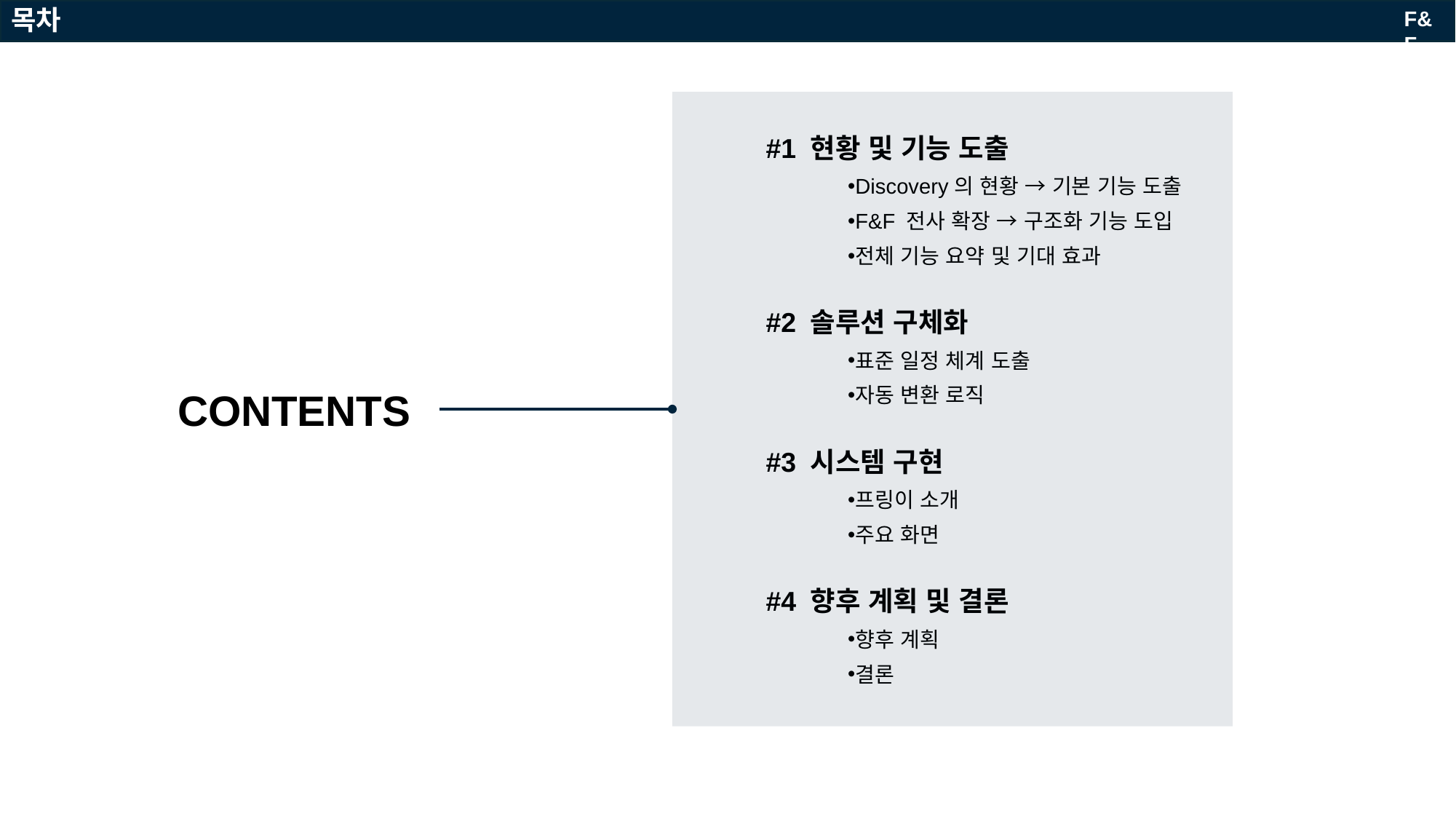

목차

F&F

목차

|  | 슬라이드 제목 | 주요 내용 |
| --- | --- | --- |
| 1 | 스케줄 운영 현황 & Pain Points | Discovery 기존 일정 운영 방식과 문제점 |
| 2 | 프링이의 필요성 | 자동화 일정 관리의 필연적 도입 배경 |
| 3 | 프링이 소개 & 목표 | 프링이란 무엇인가, 핵심 목표 |
| 4 | 기획 접근 & MVP 도출 과정 | MLB 벤치마킹 → Discovery 최적화 → MVP 개발 흐름 |
| 5 | 프링이 핵심 기능 & 주요 기능 화면 | D‑Day 알림, 편집/추가, 변경필터, 자동 생성 기능과 화면 예시 |
| 6 | 운영 정책 맞춤화 | 권한 설정·수정 범위 등 Discovery 전용 운영 정책 |
| 7 | 기술 고도화 & User Journey Map | MVP vs 정식 서비스 기술 비교 & 사용자 여정 |
| 8 | 기대 효과 & 전략적 가치 & 결론 | 핵심 기대 효과와 전사 확장 가능성 |

#1 현황 및 기능 도출
Discovery의 현황 → 기본 기능 도출
F&F 전사 확장 → 구조화 기능 도입
전체 기능 요약 및 기대 효과

#2 솔루션 구체화
표준 일정 체계 도출
자동 변환 로직

#3 시스템 구현
프링이 소개
주요 화면

#4 향후 계획 및 결론
향후 계획
결론

CONTENTS